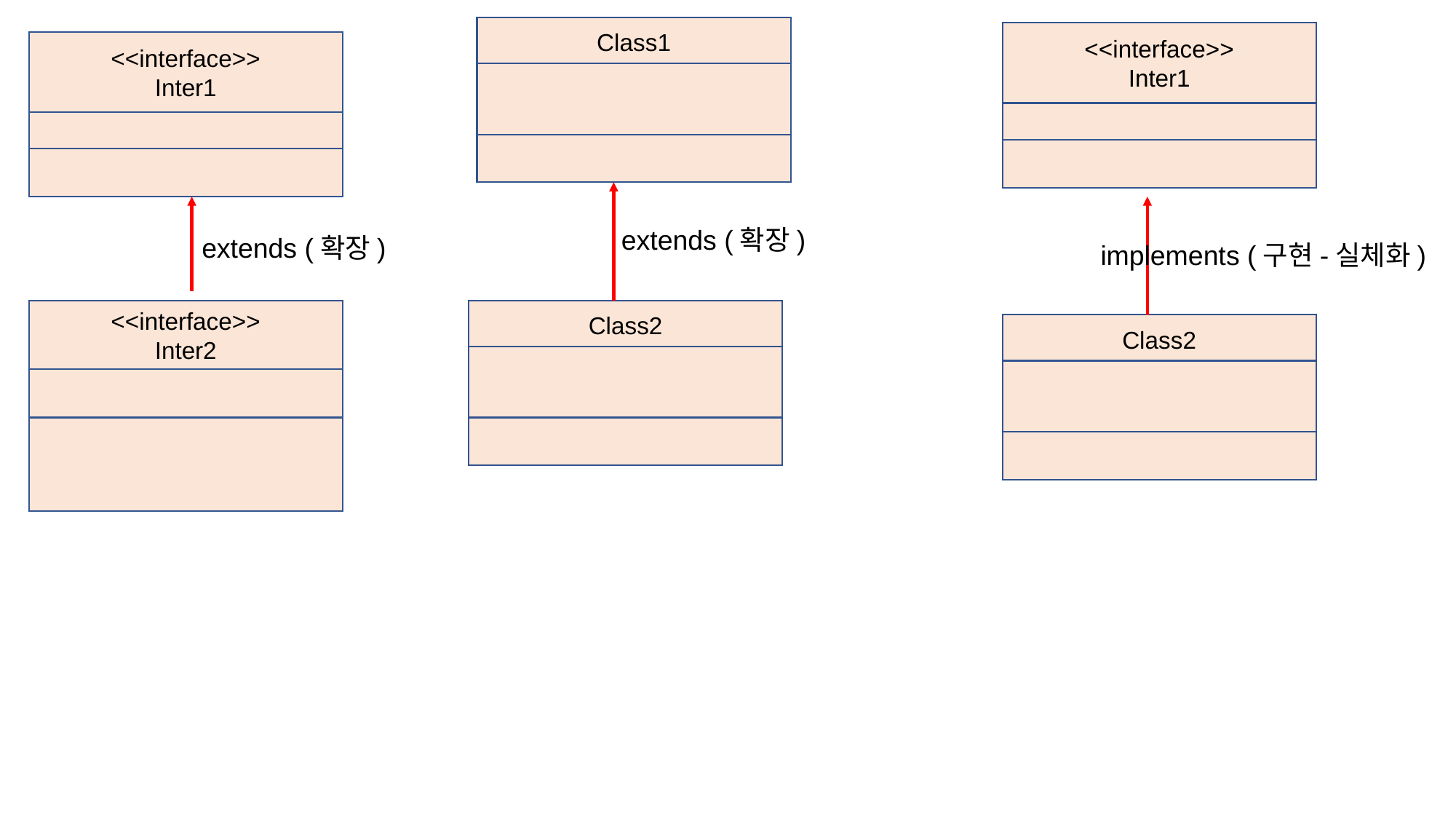

Class1
<<interface>>
Inter1
<<interface>>
Inter1

extends (확장)
extends (확장)
implements (구현-실체화)
<<interface>>
Inter2
Class2
Class2